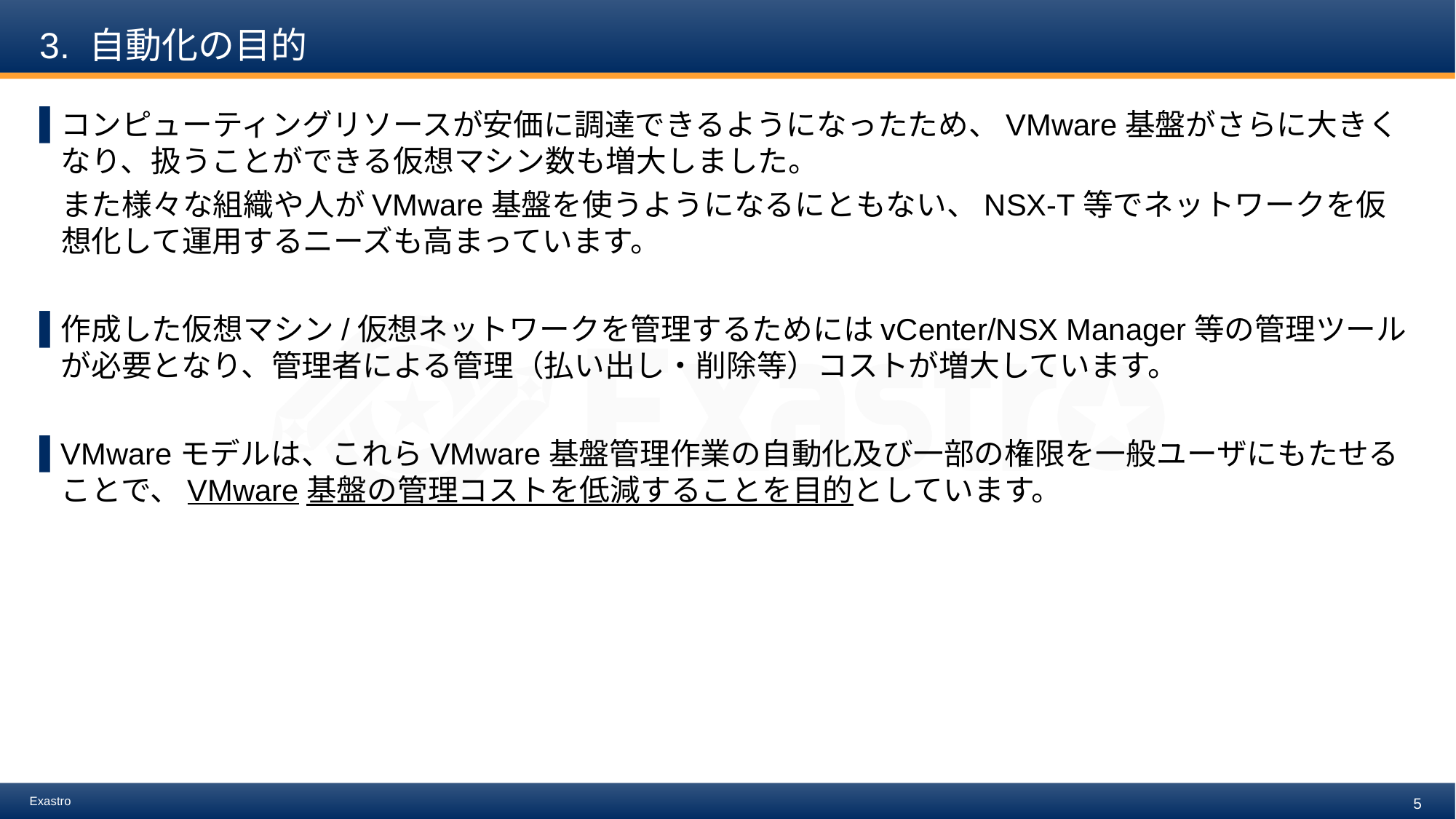

# 3. 自動化の目的
コンピューティングリソースが安価に調達できるようになったため、VMware基盤がさらに大きくなり、扱うことができる仮想マシン数も増大しました。
また様々な組織や人がVMware基盤を使うようになるにともない、NSX-T等でネットワークを仮想化して運用するニーズも高まっています。

作成した仮想マシン/仮想ネットワークを管理するためにはvCenter/NSX Manager等の管理ツールが必要となり、管理者による管理（払い出し・削除等）コストが増大しています。

VMwareモデルは、これらVMware基盤管理作業の自動化及び一部の権限を一般ユーザにもたせることで、VMware基盤の管理コストを低減することを目的としています。